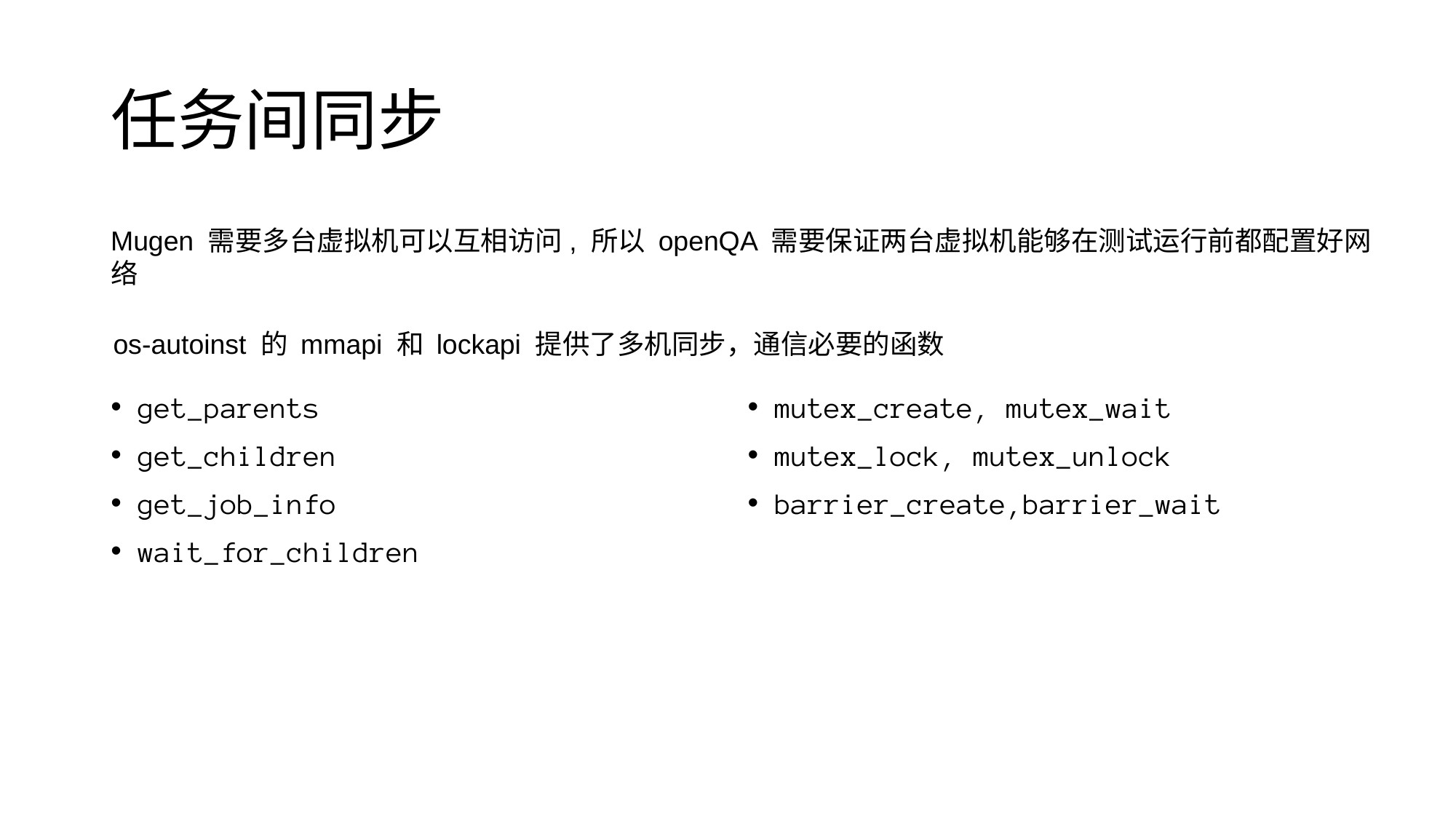

# 任务间同步
Mugen 需要多台虚拟机可以互相访问, 所以 openQA 需要保证两台虚拟机能够在测试运行前都配置好网络

os-autoinst 的 mmapi 和 lockapi 提供了多机同步，通信必要的函数
get_parents
get_children
get_job_info
wait_for_children
mutex_create, mutex_wait
mutex_lock, mutex_unlock
barrier_create,barrier_wait